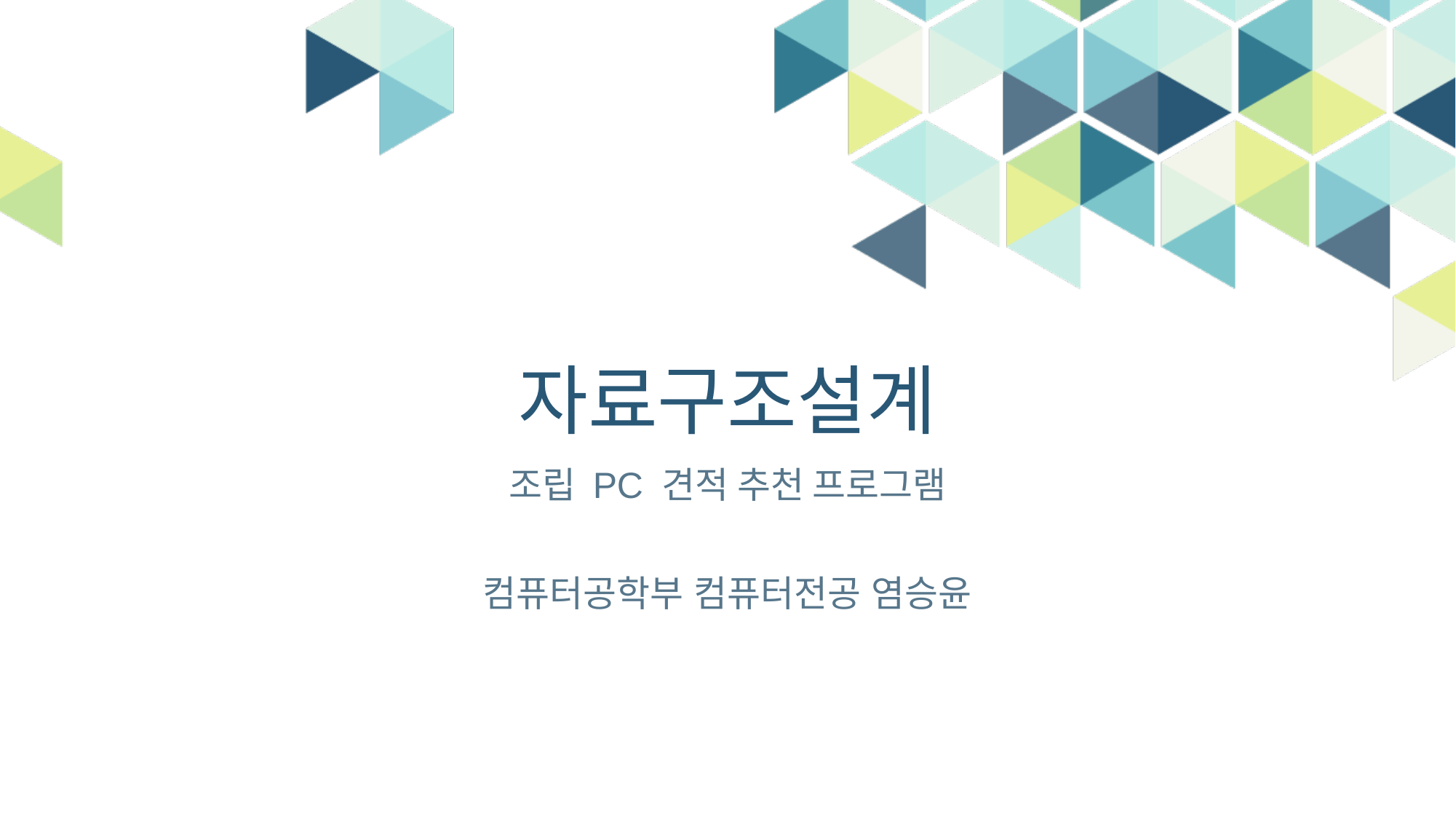

# 자료구조설계
조립 PC 견적 추천 프로그램

컴퓨터공학부 컴퓨터전공 염승윤